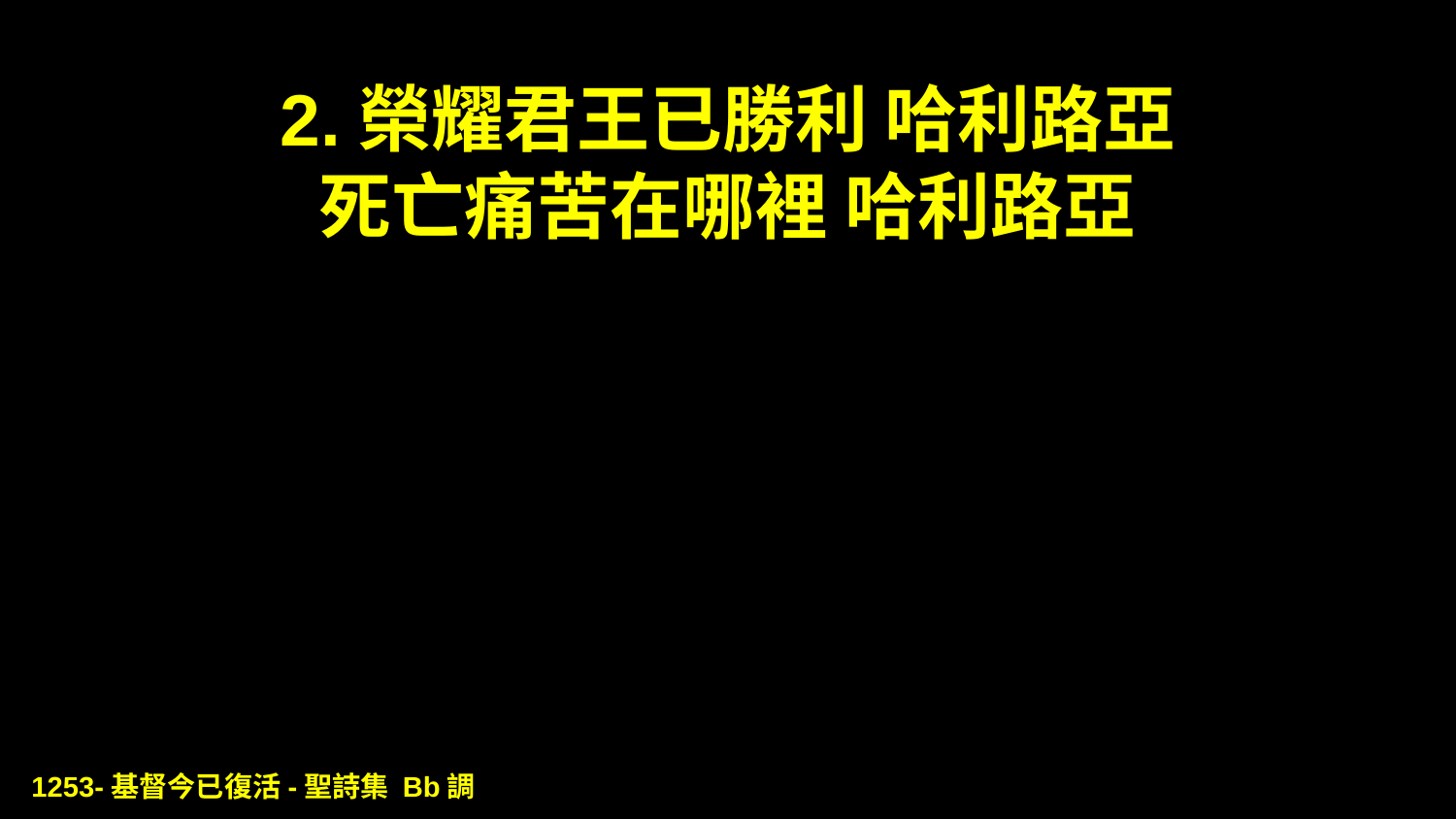

# 2.榮耀君王已勝利 哈利路亞 死亡痛苦在哪裡 哈利路亞
1253-基督今已復活-聖詩集 Bb調